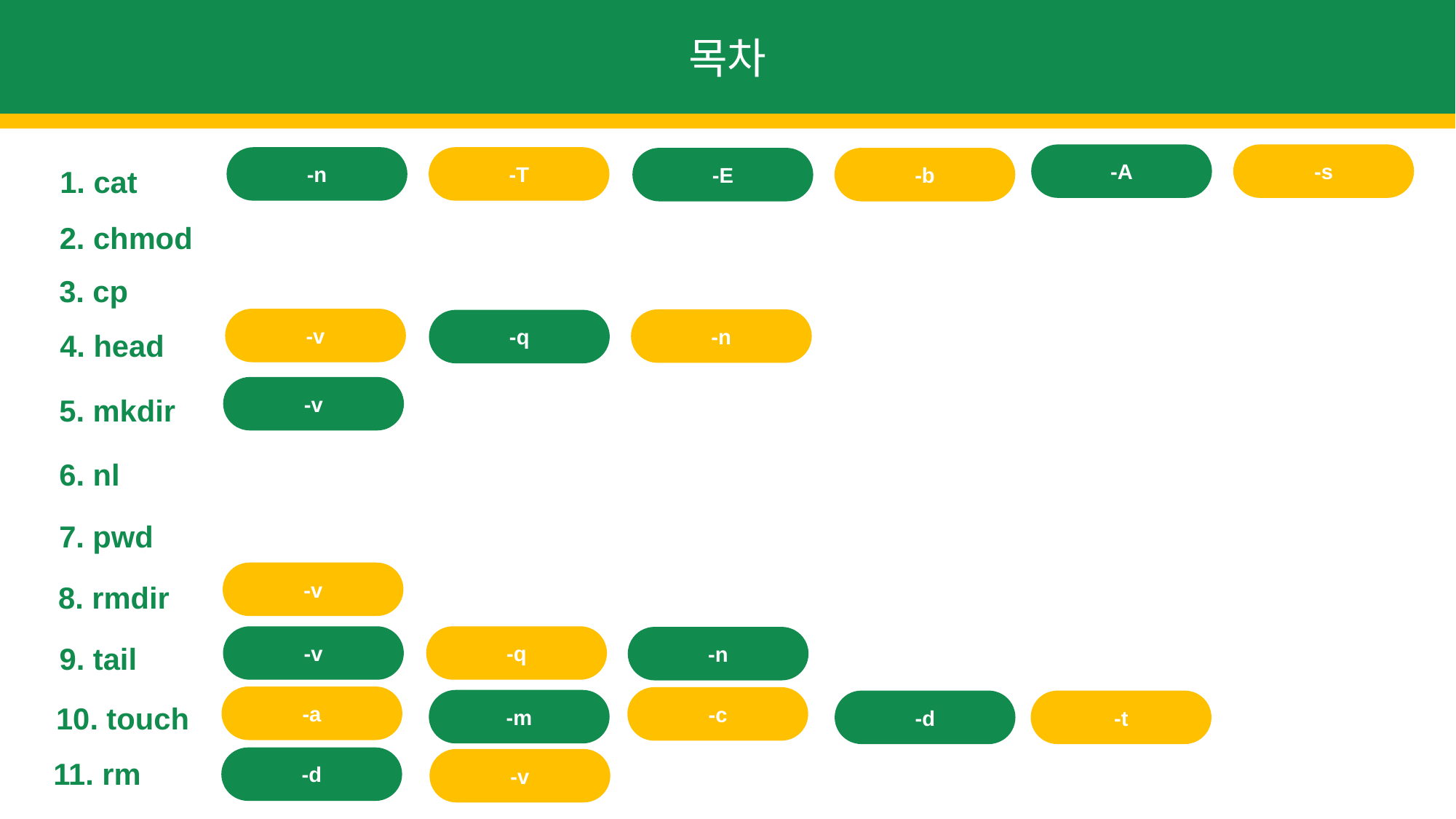

목차
1. cat
-s
-A
-T
-n
-b
-E
2. chmod
3. cp
4. head
-v
-n
-q
5. mkdir
-v
6. nl
7. pwd
8. rmdir
-v
9. tail
-q
-v
-n
10. touch
-a
-c
-m
-t
-d
11. rm
-d
-v